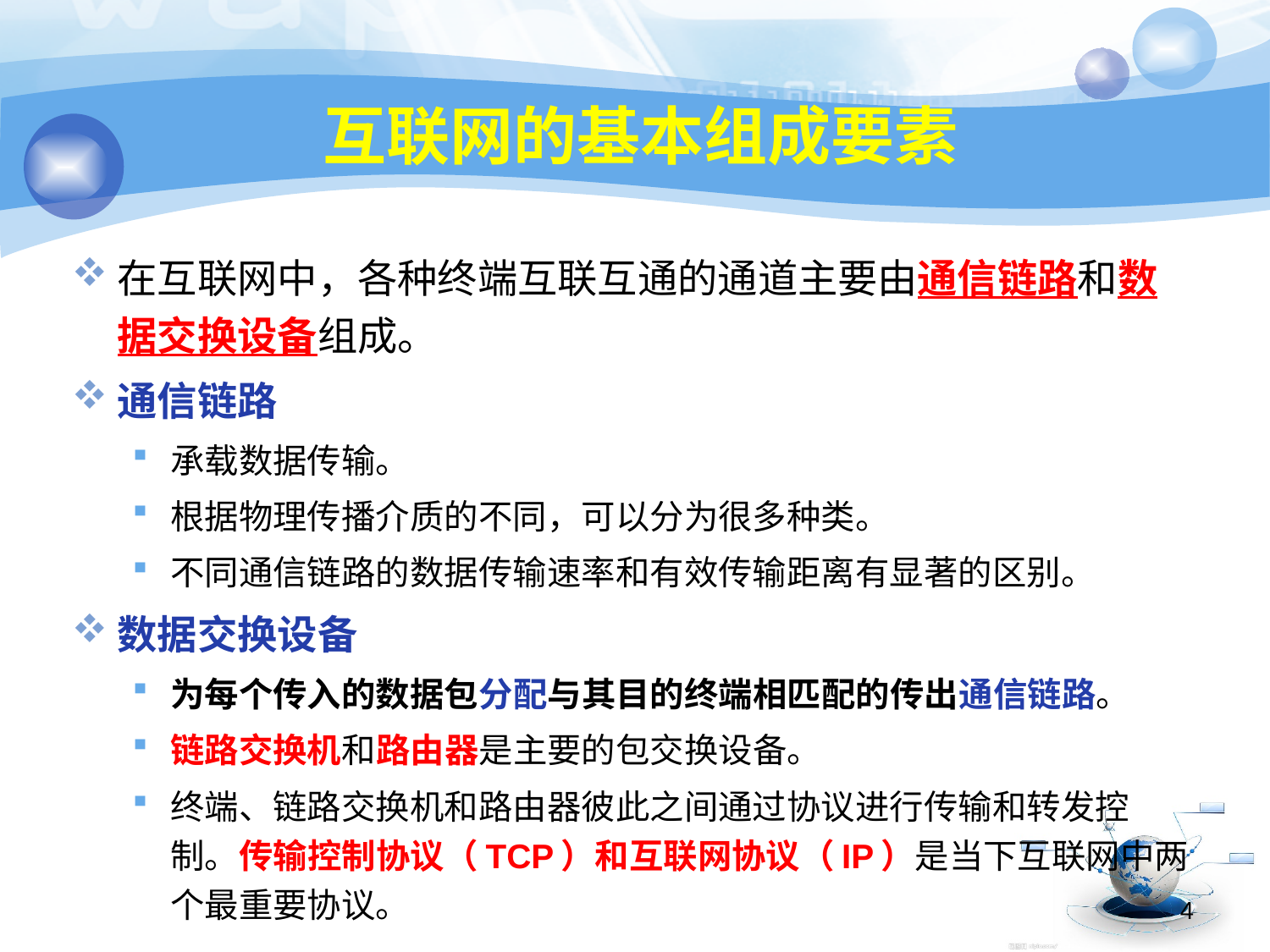

# 互联网的基本组成要素
在互联网中，各种终端互联互通的通道主要由通信链路和数据交换设备组成。
通信链路
承载数据传输。
根据物理传播介质的不同，可以分为很多种类。
不同通信链路的数据传输速率和有效传输距离有显著的区别。
数据交换设备
为每个传入的数据包分配与其目的终端相匹配的传出通信链路。
链路交换机和路由器是主要的包交换设备。
终端、链路交换机和路由器彼此之间通过协议进行传输和转发控制。传输控制协议（TCP）和互联网协议（IP）是当下互联网中两个最重要协议。
4